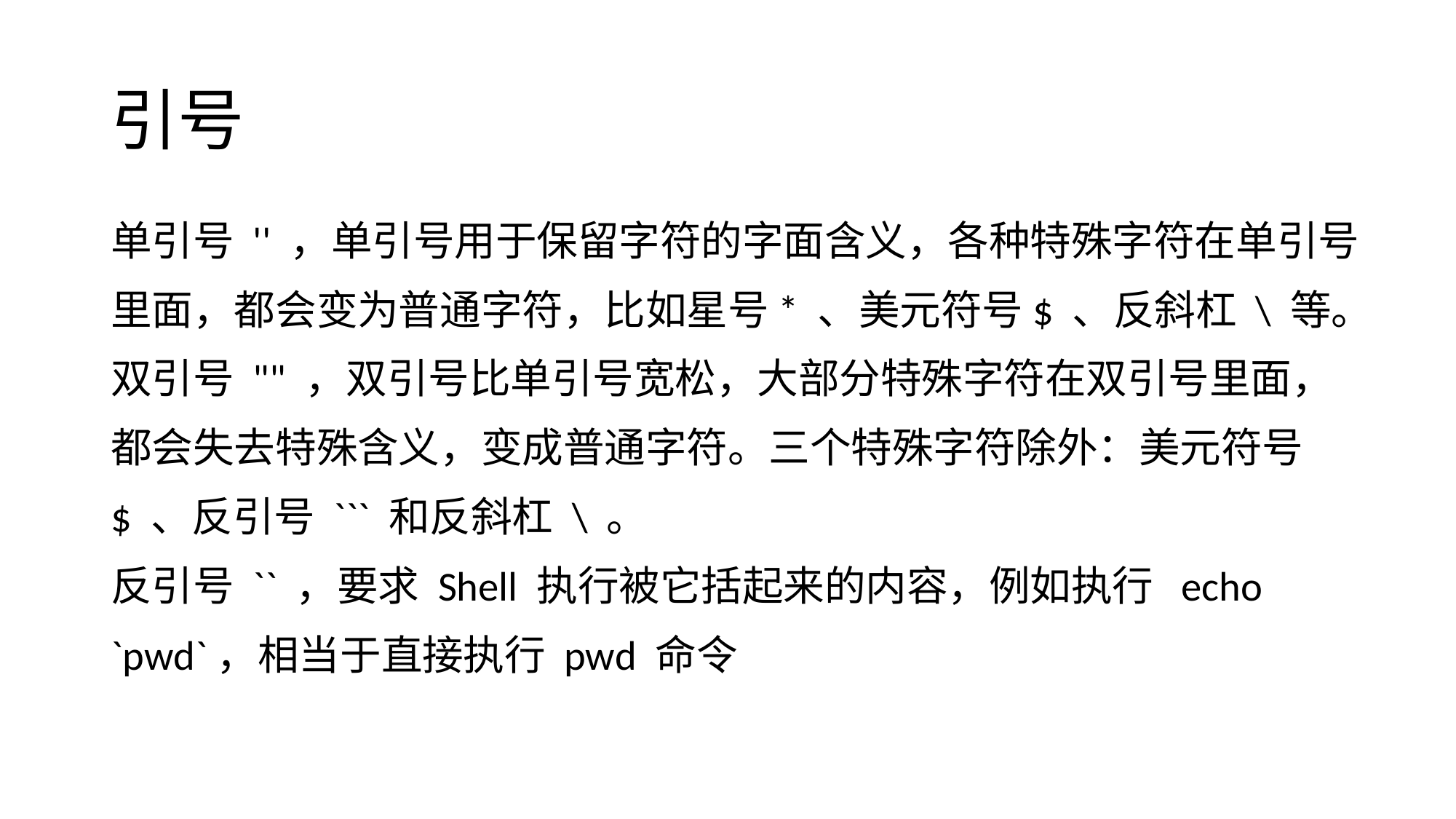

引号
单引号 '' ，单引号用于保留字符的字面含义，各种特殊字符在单引号里面，都会变为普通字符，比如星号* 、美元符号$ 、反斜杠 \ 等。
双引号 "" ，双引号比单引号宽松，大部分特殊字符在双引号里面，都会失去特殊含义，变成普通字符。三个特殊字符除外：美元符号 $ 、反引号 ``` 和反斜杠 \ 。
反引号 `` ，要求 Shell 执行被它括起来的内容，例如执行  echo `pwd`，相当于直接执行 pwd 命令